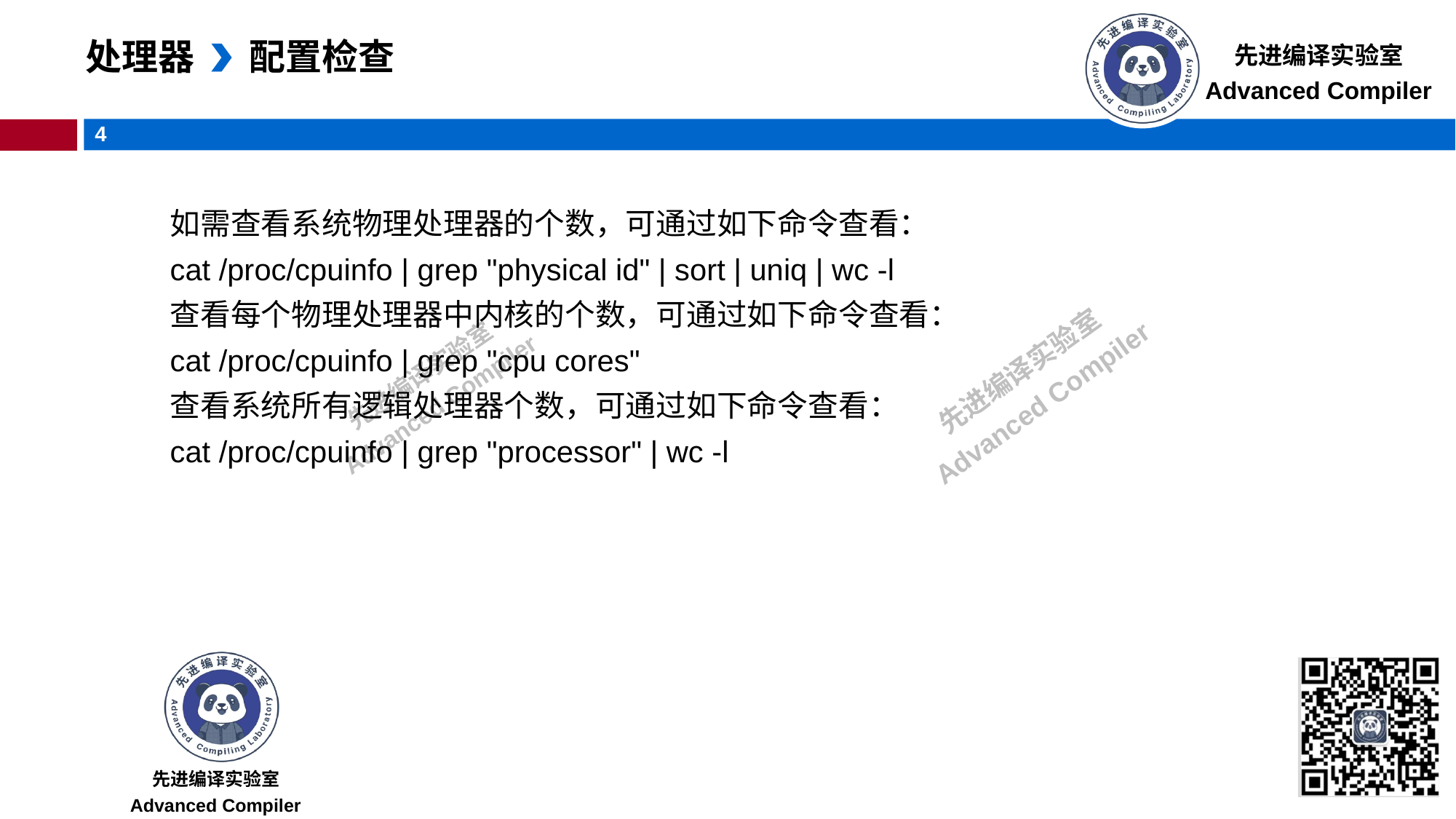

处理器
配置检查

如需查看系统物理处理器的个数，可通过如下命令查看：
cat /proc/cpuinfo | grep "physical id" | sort | uniq | wc -l
查看每个物理处理器中内核的个数，可通过如下命令查看：
cat /proc/cpuinfo | grep "cpu cores"
查看系统所有逻辑处理器个数，可通过如下命令查看：
cat /proc/cpuinfo | grep "processor" | wc -l